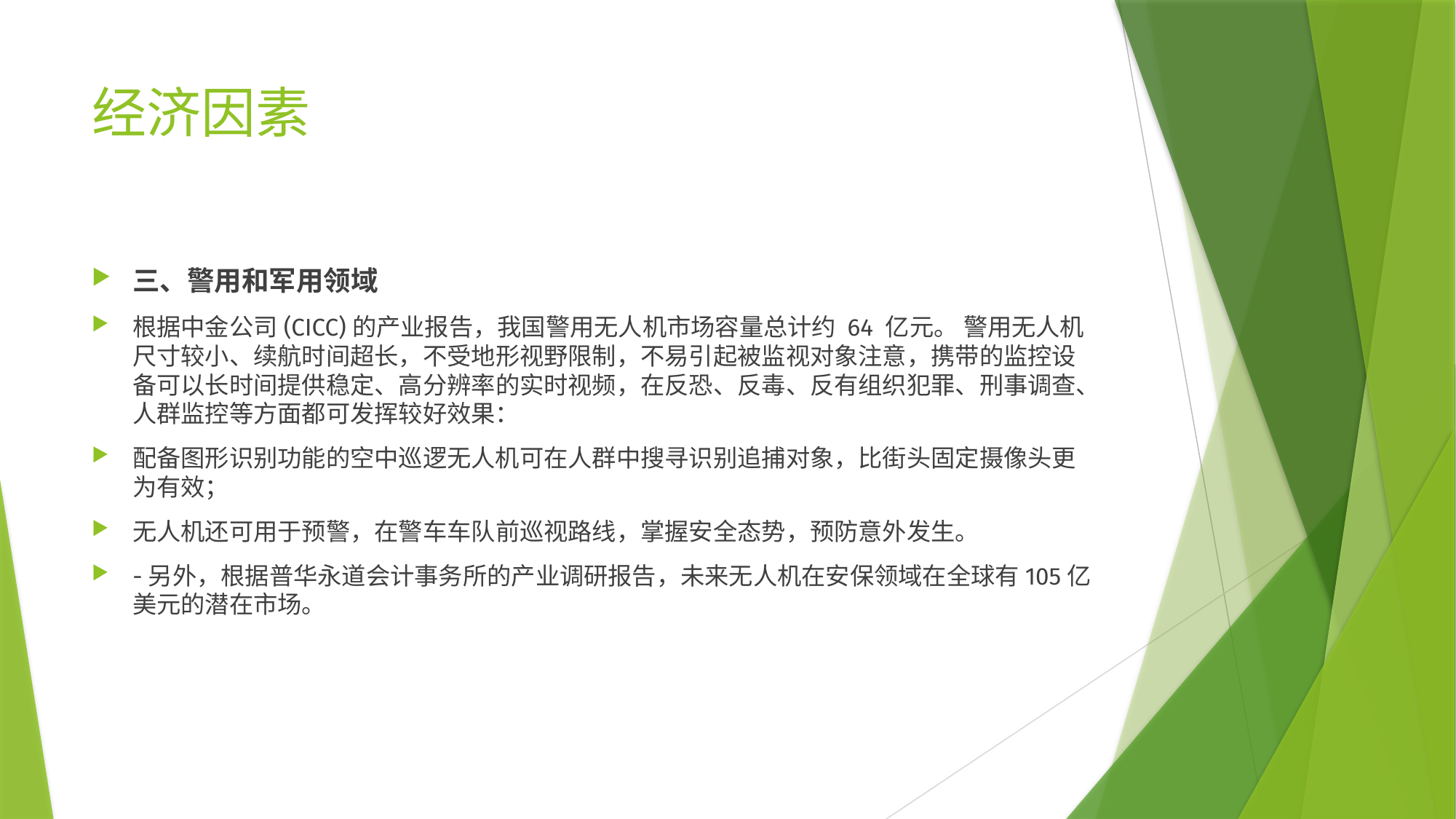

# 经济因素
三、警用和军用领域
根据中金公司(CICC)的产业报告，我国警用无人机市场容量总计约 64 亿元。 警用无人机尺寸较小、续航时间超长，不受地形视野限制，不易引起被监视对象注意，携带的监控设备可以长时间提供稳定、高分辨率的实时视频，在反恐、反毒、反有组织犯罪、刑事调查、人群监控等方面都可发挥较好效果：
配备图形识别功能的空中巡逻无人机可在人群中搜寻识别追捕对象，比街头固定摄像头更为有效；
无人机还可用于预警，在警车车队前巡视路线，掌握安全态势，预防意外发生。
-另外，根据普华永道会计事务所的产业调研报告，未来无人机在安保领域在全球有105亿美元的潜在市场。